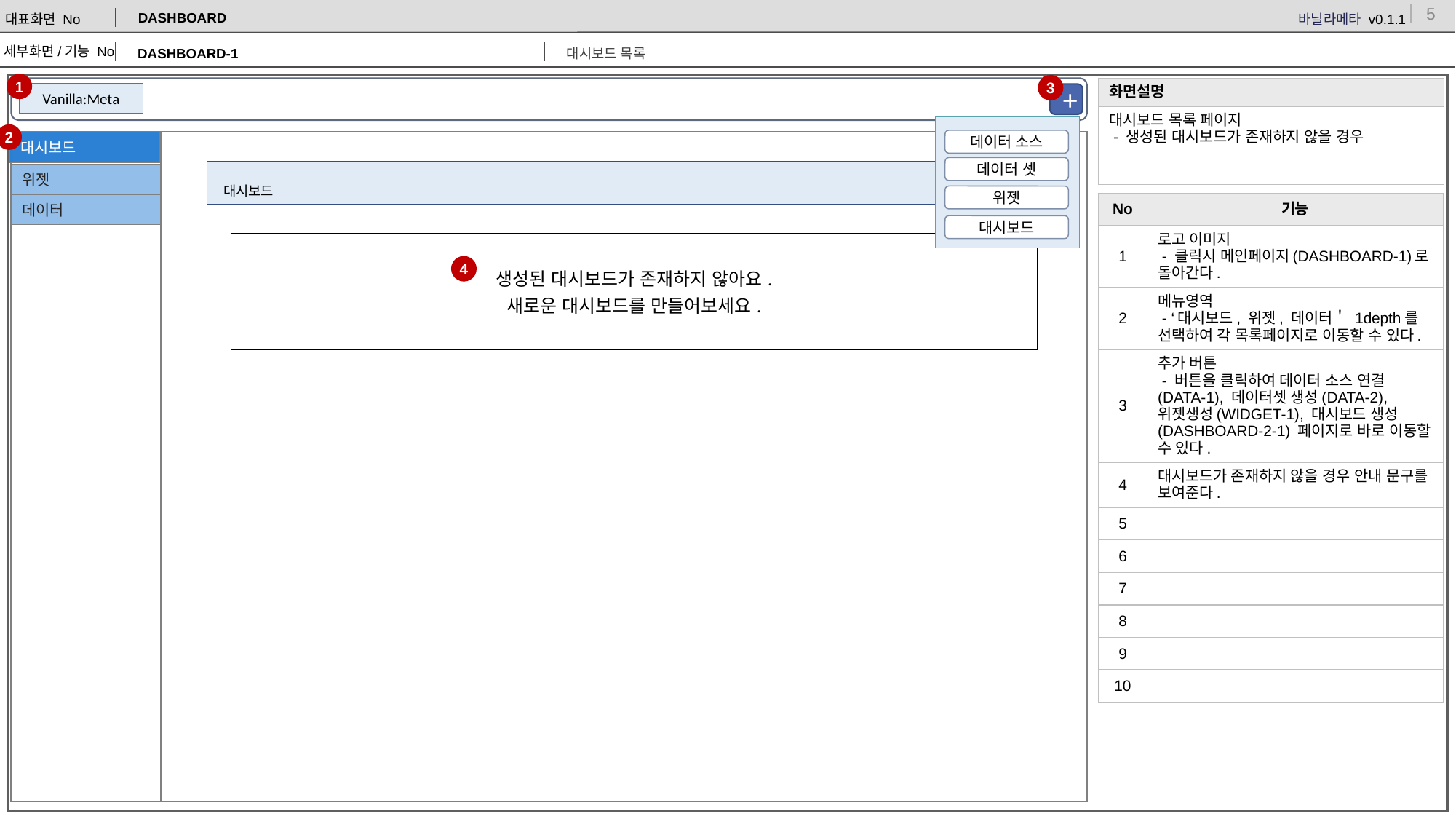

DASHBOARD
DASHBOARD-1
대시보드 목록
1
3

| 화면설명 |
| --- |
| 대시보드 목록 페이지 - 생성된 대시보드가 존재하지 않을 경우 |
Vanilla:Meta
+

데이터 소스
데이터 셋
위젯
대시보드
2

대시보드
+

대시보드
위젯
+
| No | 기능 |
| --- | --- |
| 1 | 로고 이미지 - 클릭시 메인페이지(DASHBOARD-1)로 돌아간다. |
| 2 | 메뉴영역 - ‘대시보드, 위젯, 데이터＇ 1depth를 선택하여 각 목록페이지로 이동할 수 있다. |
| 3 | 추가 버튼 - 버튼을 클릭하여 데이터 소스 연결(DATA-1), 데이터셋 생성(DATA-2), 위젯생성(WIDGET-1), 대시보드 생성(DASHBOARD-2-1) 페이지로 바로 이동할 수 있다. |
| 4 | 대시보드가 존재하지 않을 경우 안내 문구를 보여준다. |
| 5 |  |
| 6 |  |
| 7 |  |
| 8 |  |
| 9 |  |
| 10 |  |
데이터
| 생성된 대시보드가 존재하지 않아요. 새로운 대시보드를 만들어보세요. |
| --- |
4